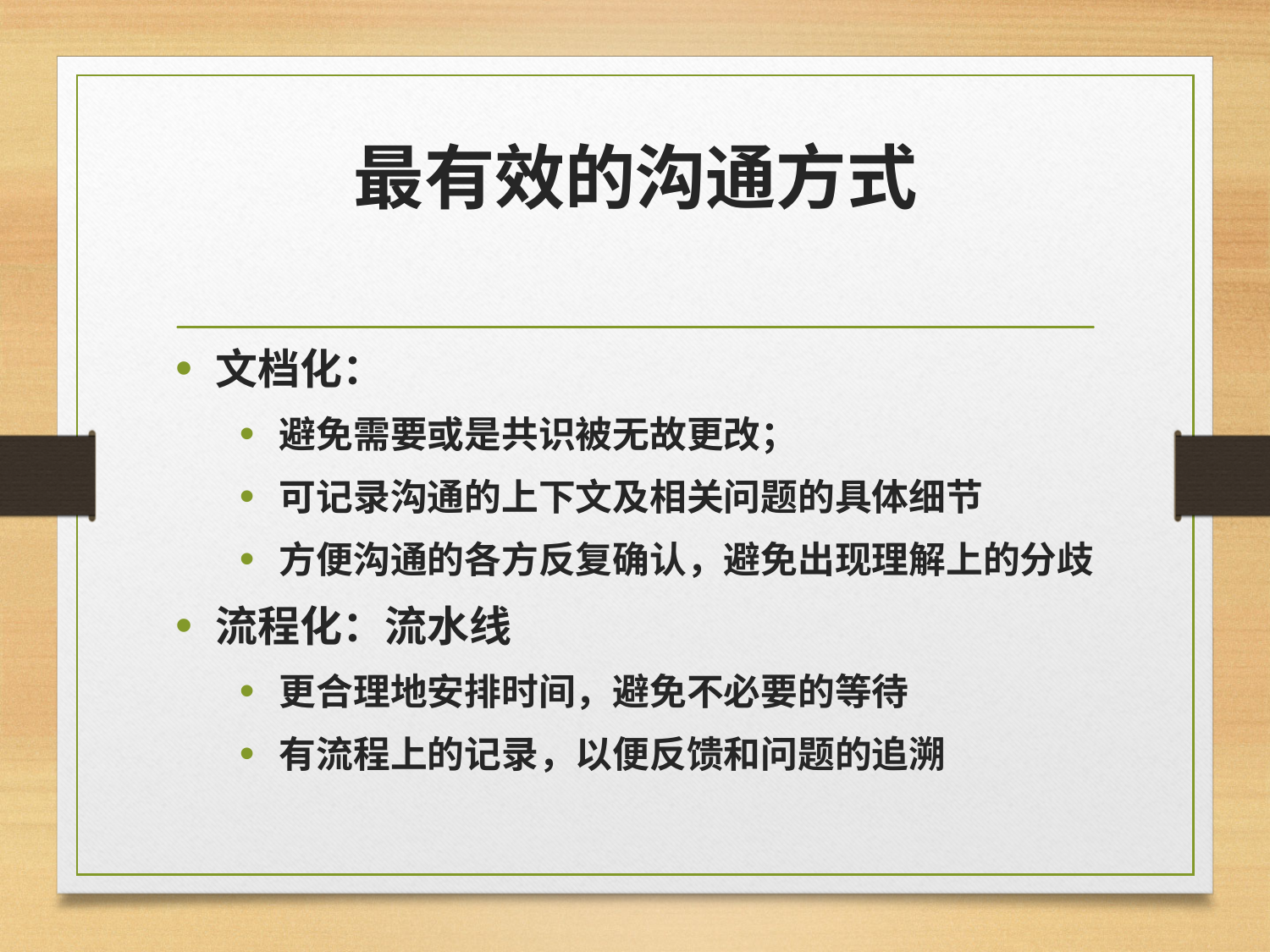

# 最有效的沟通方式
文档化：
避免需要或是共识被无故更改；
可记录沟通的上下文及相关问题的具体细节
方便沟通的各方反复确认，避免出现理解上的分歧
流程化：流水线
更合理地安排时间，避免不必要的等待
有流程上的记录，以便反馈和问题的追溯